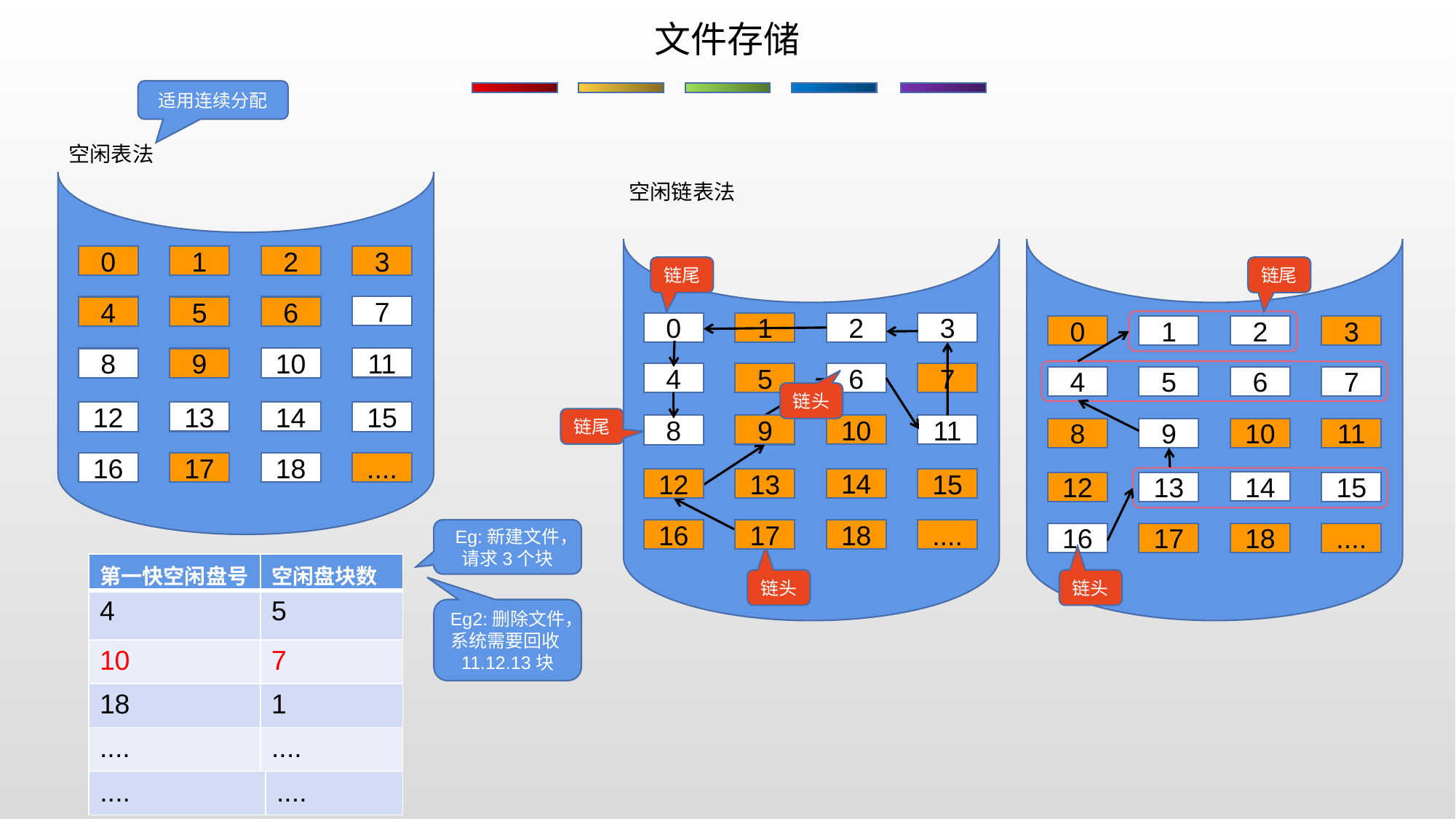

文件存储
适用连续分配

空闲表法

空闲链表法

0
1
2
3
链尾
链尾
4
5
6
7
6
4
5

0
1
2
3
0
1
2
3
11
10
8
9
11

4
4
5
6
7
4
5
6
7
链头
13
12
14
12
13
15
链尾
9
10
11
8
8
9
10
8
9
11
16
17
18
....

14
12
12
13
15
14
12
13
15
Eg:新建文件，请求3个块
16
17
17
18
....
16
17
18
....
| 第一快空闲盘号 | 空闲盘块数 |
| --- | --- |
| 4 | 5 |
| 10 | 7 |
| 18 | 1 |
| .... | .... |
| 第一快空闲盘号 | 空闲盘块数 |
| --- | --- |
| 4 | 5 |
| 10 | 1 |
| 14 | 3 |
| 18 | 1 |
| .... | .... |
链头
链头
7
2
Eg2:删除文件，系统需要回收11.12.13块